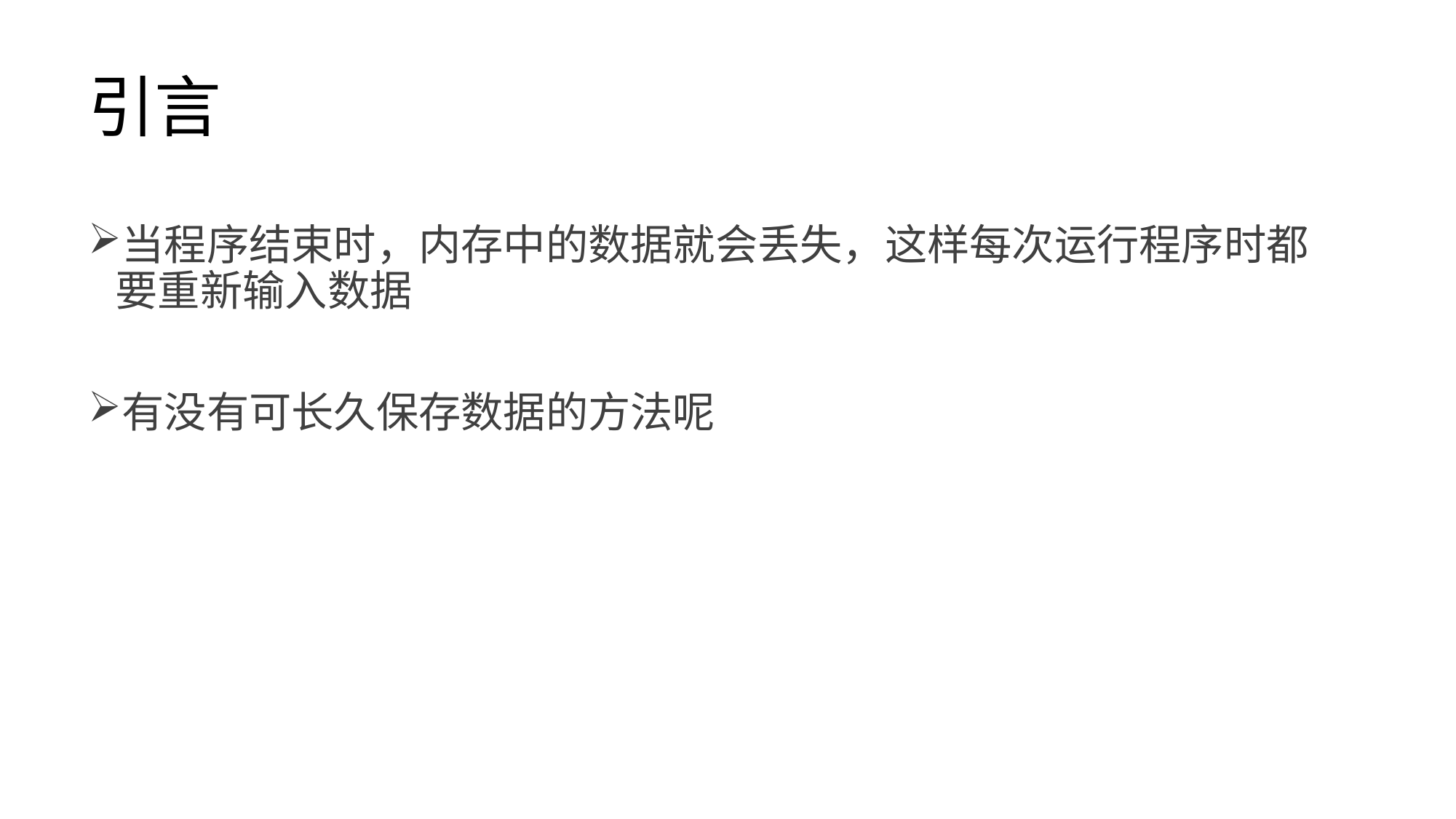

# 引言
当程序结束时，内存中的数据就会丢失，这样每次运行程序时都要重新输入数据

有没有可长久保存数据的方法呢